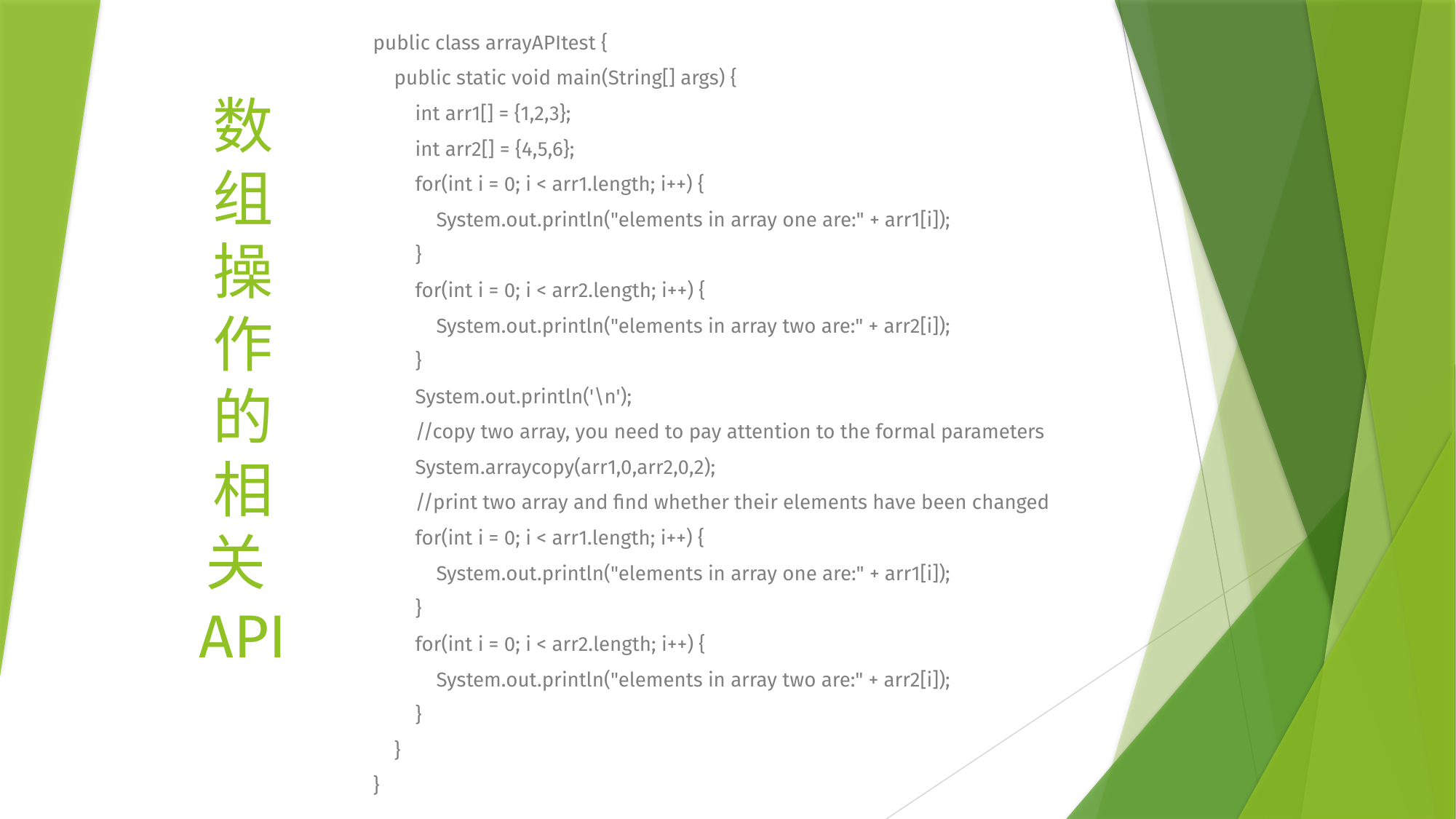

public class arrayAPItest {
    public static void main(String[] args) {
        int arr1[] = {1,2,3};
        int arr2[] = {4,5,6};
        for(int i = 0; i < arr1.length; i++) {
            System.out.println("elements in array one are:" + arr1[i]);
        }
        for(int i = 0; i < arr2.length; i++) {
            System.out.println("elements in array two are:" + arr2[i]);
        }
        System.out.println('\n');
        //copy two array, you need to pay attention to the formal parameters
        System.arraycopy(arr1,0,arr2,0,2);
        //print two array and find whether their elements have been changed
        for(int i = 0; i < arr1.length; i++) {
            System.out.println("elements in array one are:" + arr1[i]);
        }
        for(int i = 0; i < arr2.length; i++) {
            System.out.println("elements in array two are:" + arr2[i]);
        }
    }
}
# 数组操作的相关API